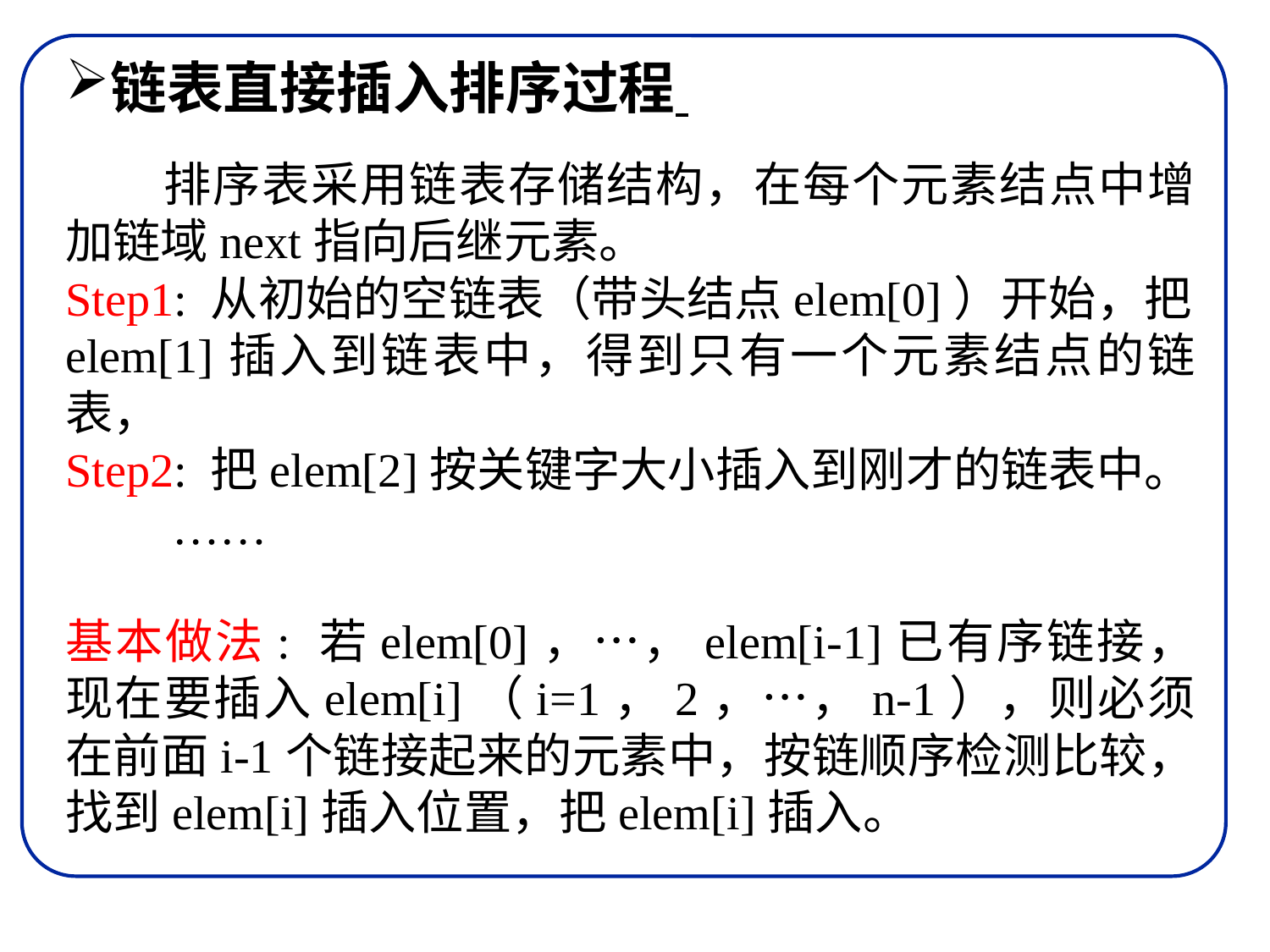

链表直接插入排序过程
       排序表采用链表存储结构，在每个元素结点中增加链域next指向后继元素。
Step1: 从初始的空链表（带头结点elem[0]）开始，把elem[1]插入到链表中，得到只有一个元素结点的链表，
Step2: 把elem[2]按关键字大小插入到刚才的链表中。
         ……

基本做法: 若elem[0]，…，elem[i-1]已有序链接，现在要插入elem[i]（i=1，2，…，n-1），则必须在前面i-1个链接起来的元素中，按链顺序检测比较，找到elem[i]插入位置，把elem[i]插入。